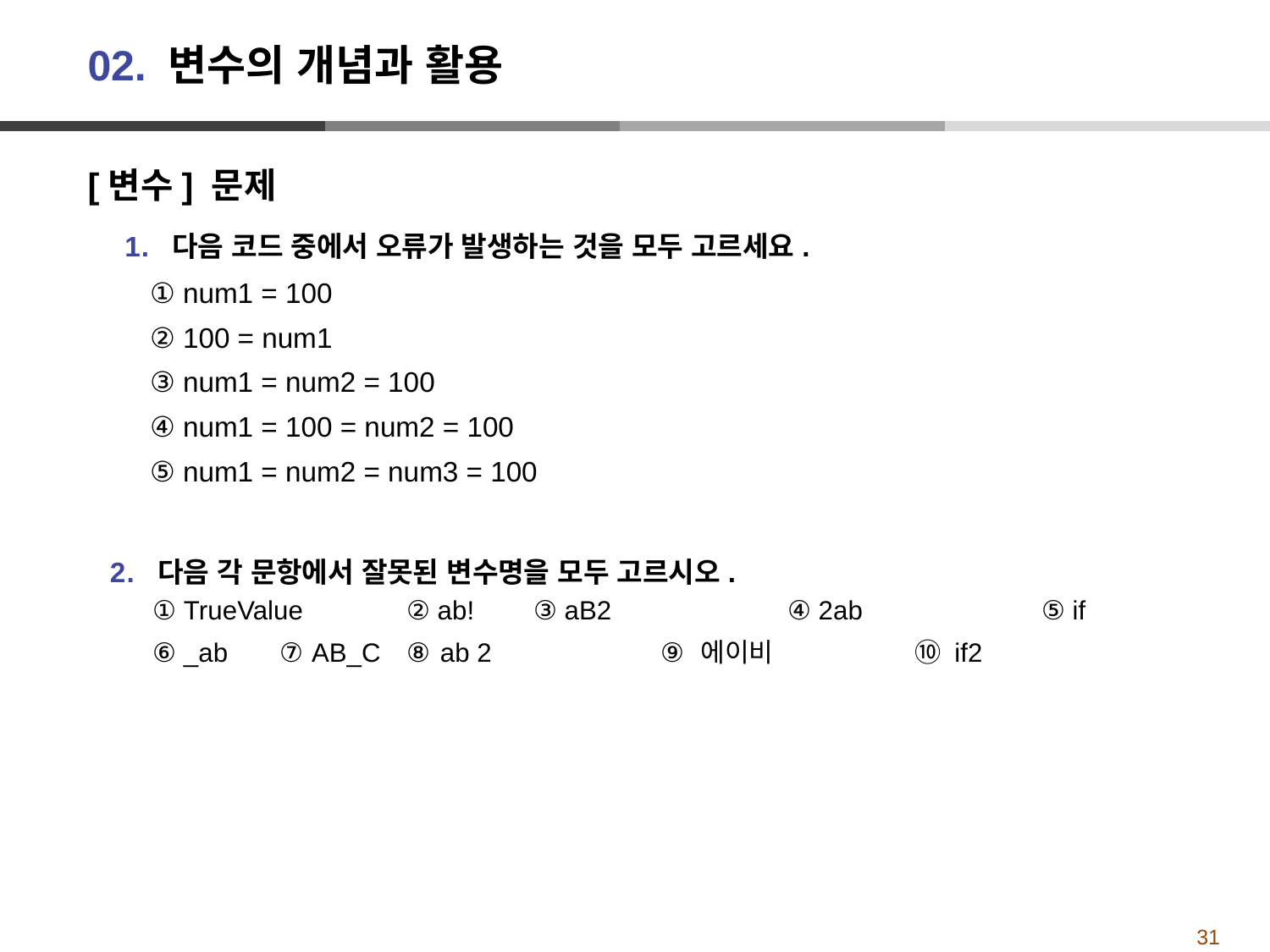

# 02. 변수의 개념과 활용
[변수] 문제
다음 코드 중에서 오류가 발생하는 것을 모두 고르세요.
① num1 = 100
② 100 = num1
③ num1 = num2 = 100
④ num1 = 100 = num2 = 100
⑤ num1 = num2 = num3 = 100

다음 각 문항에서 잘못된 변수명을 모두 고르시오.
① TrueValue	② ab!	③ aB2		④ 2ab		⑤ if
⑥ _ab	⑦ AB_C	⑧ ab 2		⑨ 에이비		⑩ if2